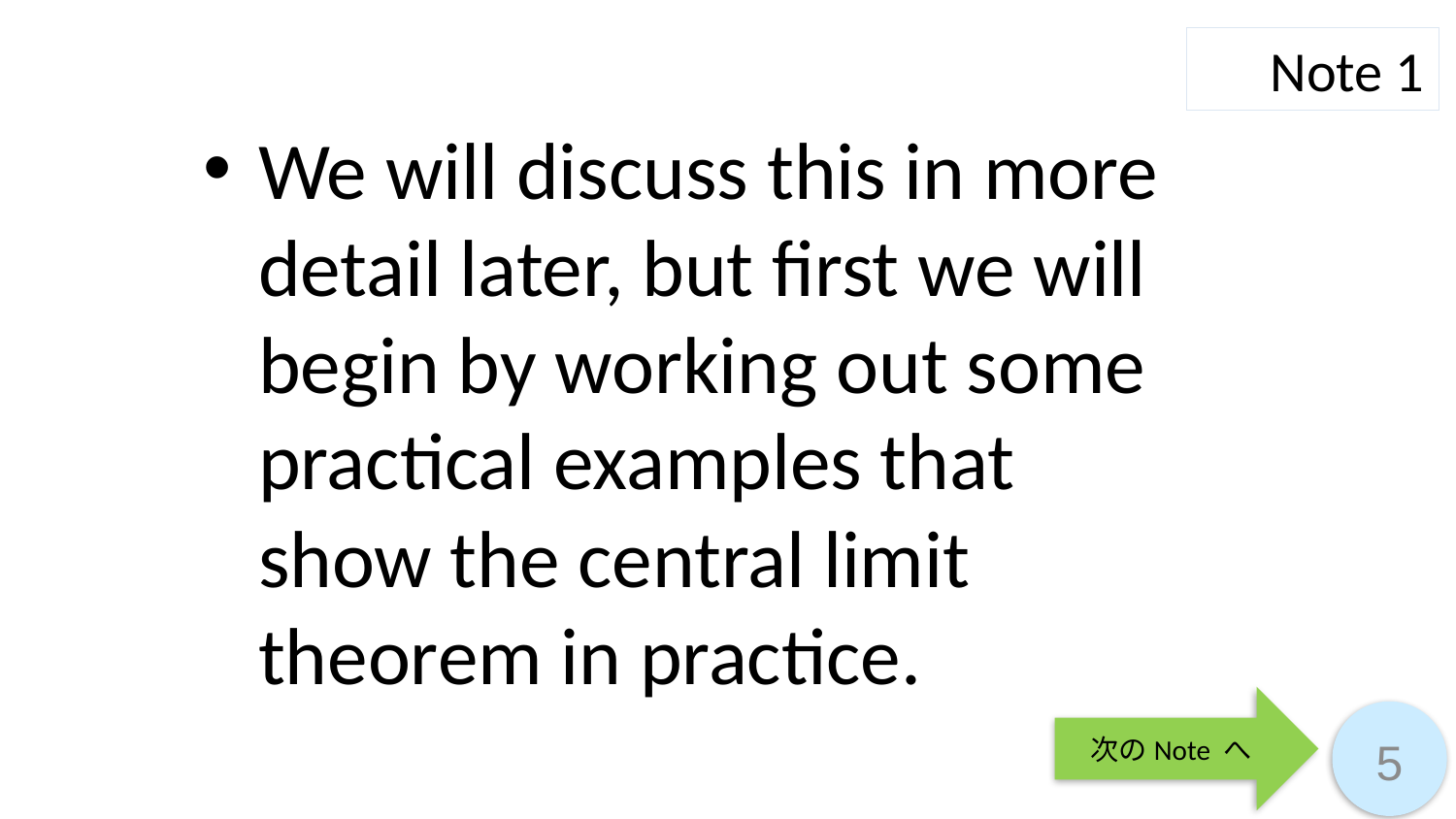

Note 1
We will discuss this in more detail later, but first we will begin by working out some practical examples that show the central limit theorem in practice.
次のNote へ
5